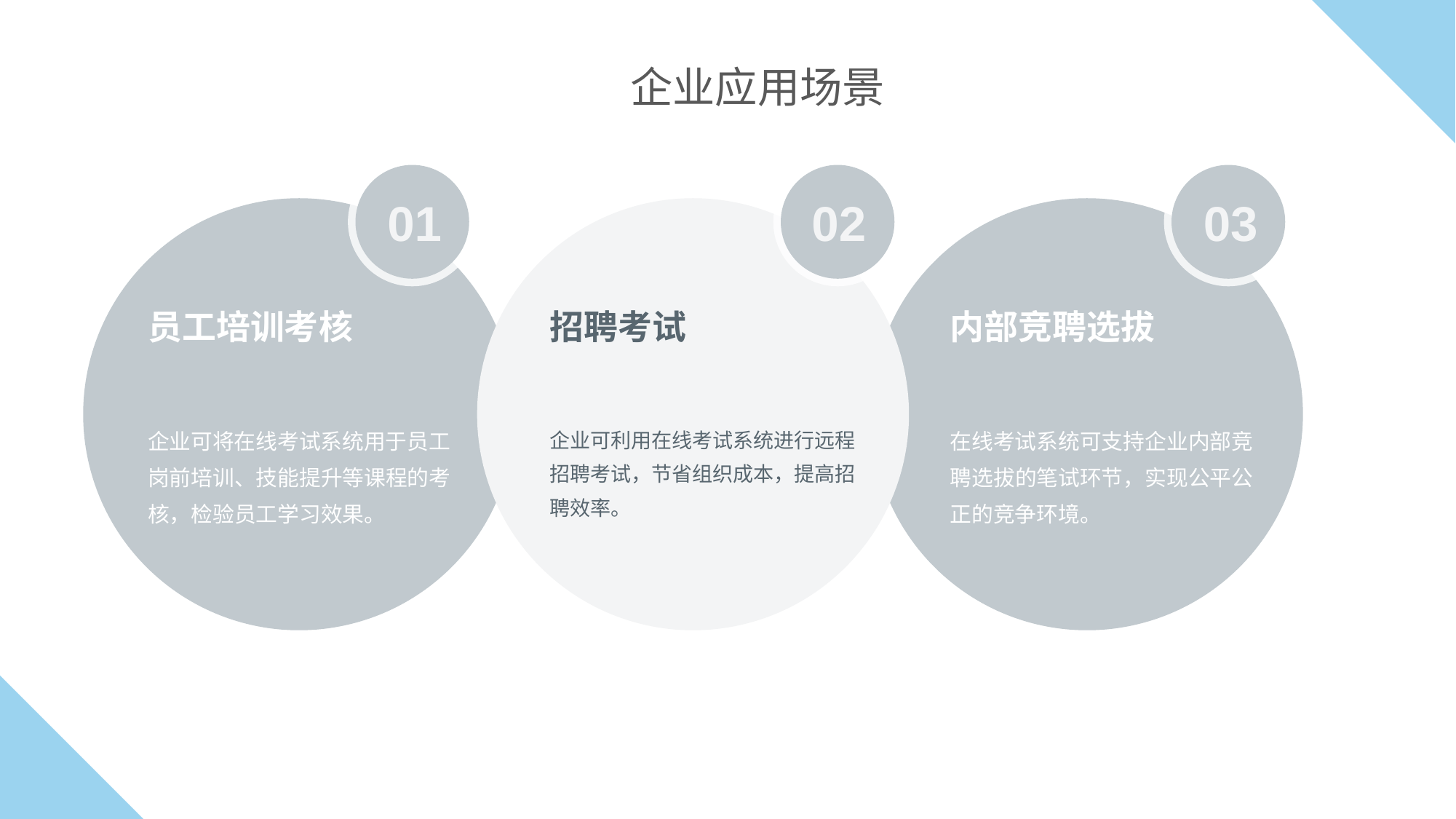

企业应用场景

01
02
03

员工培训考核
招聘考试
内部竞聘选拔
企业可将在线考试系统用于员工岗前培训、技能提升等课程的考核，检验员工学习效果。
企业可利用在线考试系统进行远程招聘考试，节省组织成本，提高招聘效率。
在线考试系统可支持企业内部竞聘选拔的笔试环节，实现公平公正的竞争环境。